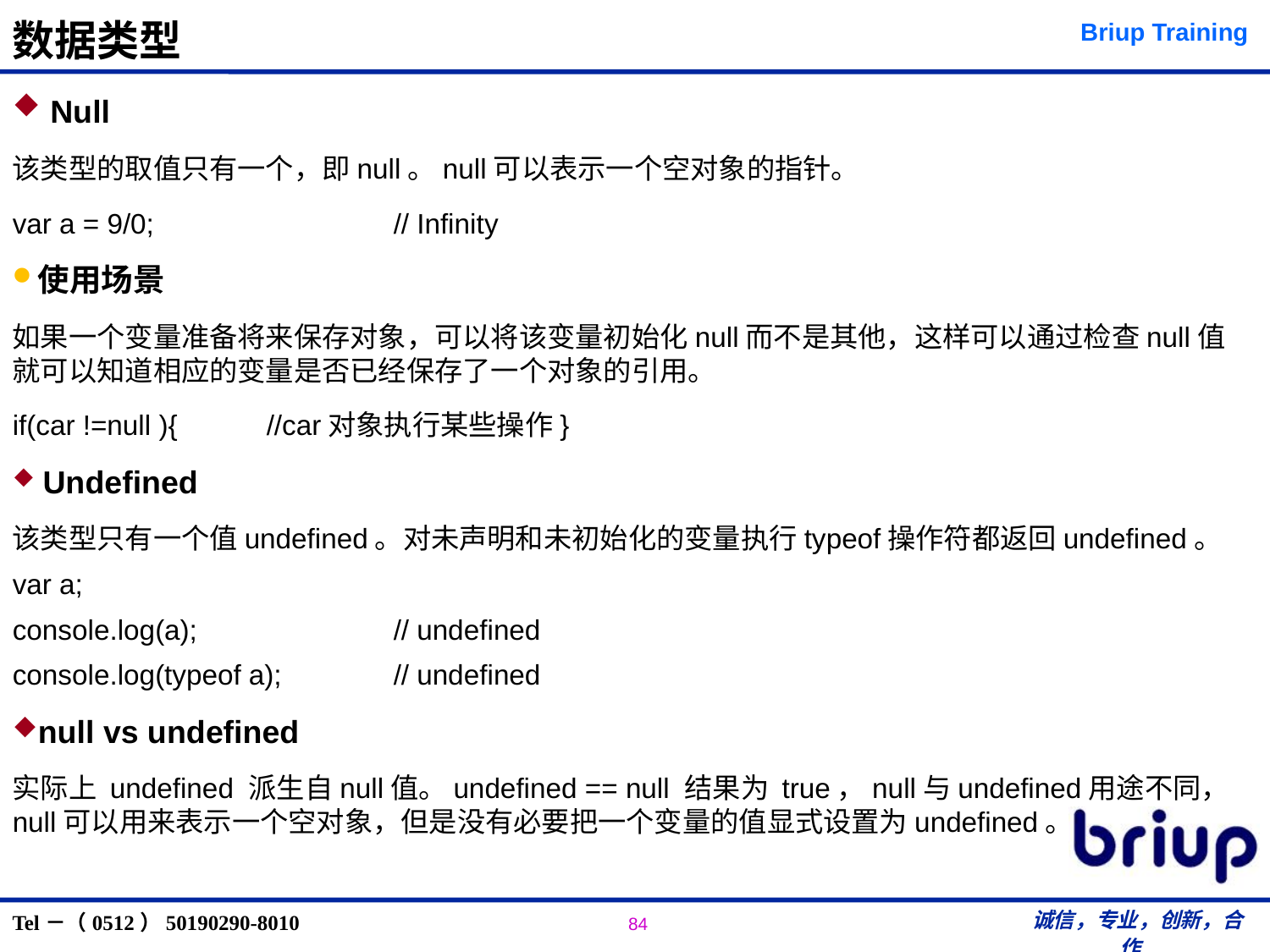

# 数据类型
 Null
该类型的取值只有一个，即null。null可以表示一个空对象的指针。
var a = 9/0; 		// Infinity
使用场景
如果一个变量准备将来保存对象，可以将该变量初始化null而不是其他，这样可以通过检查null值就可以知道相应的变量是否已经保存了一个对象的引用。
if(car !=null ){	//car对象执行某些操作}
 Undefined
该类型只有一个值undefined。对未声明和未初始化的变量执行typeof操作符都返回undefined。
var a;
console.log(a);		// undefined
console.log(typeof a);	// undefined
null vs undefined
实际上 undefined 派生自null值。undefined == null 结果为 true，null与undefined用途不同，null可以用来表示一个空对象，但是没有必要把一个变量的值显式设置为undefined。